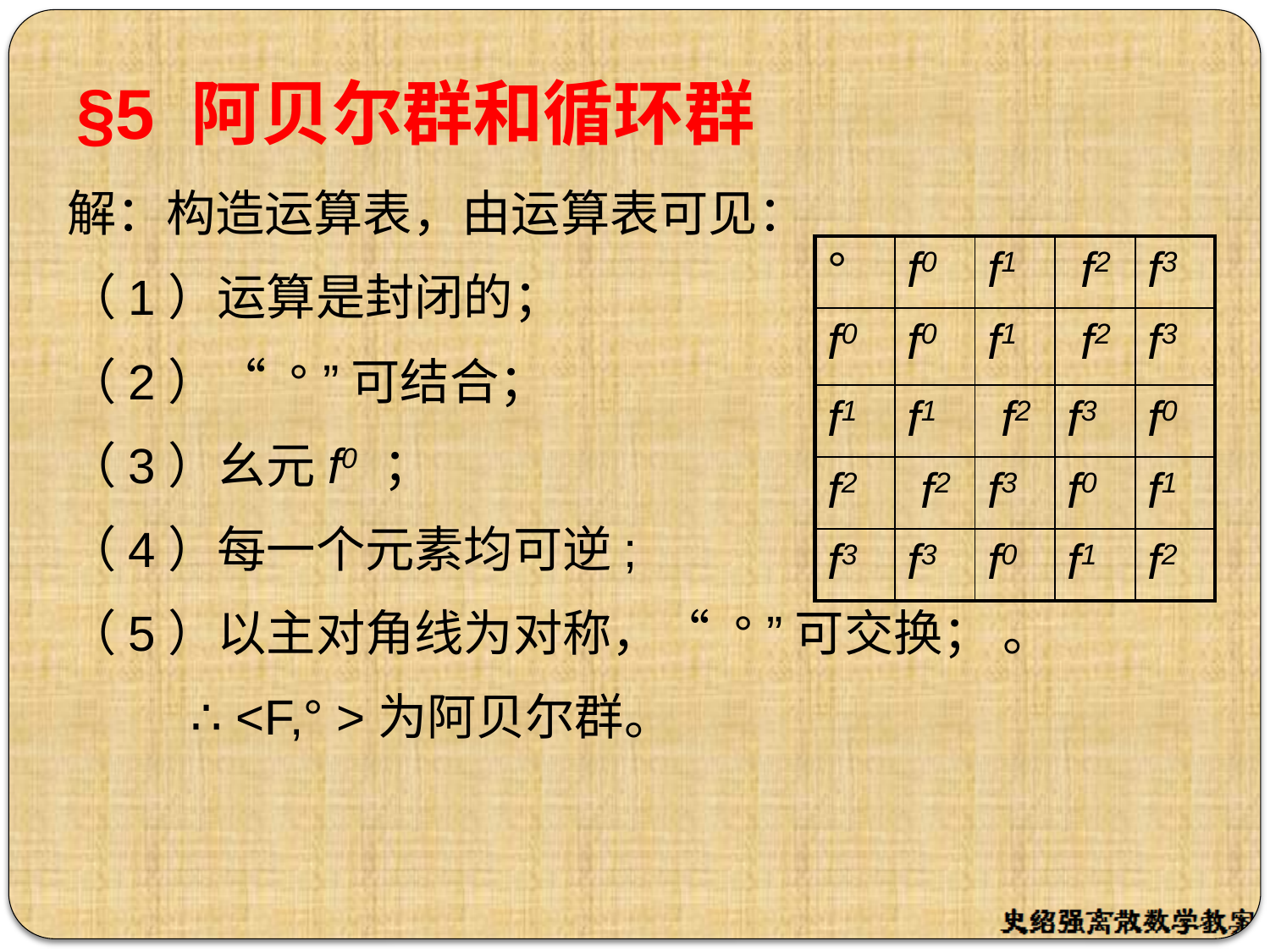

# §5 阿贝尔群和循环群
解：构造运算表，由运算表可见：
（1）运算是封闭的；
（2）“ ° ”可结合；
（3）幺元f0 ；
（4）每一个元素均可逆;
（5）以主对角线为对称，“ ° ”可交换； 。
         ∴ <F,° >为阿贝尔群。
| ° | f0 | f1 | f2 | f3 |
| --- | --- | --- | --- | --- |
| f0 | f0 | f1 | f2 | f3 |
| f1 | f1 | f2 | f3 | f0 |
| f2 | f2 | f3 | f0 | f1 |
| f3 | f3 | f0 | f1 | f2 |